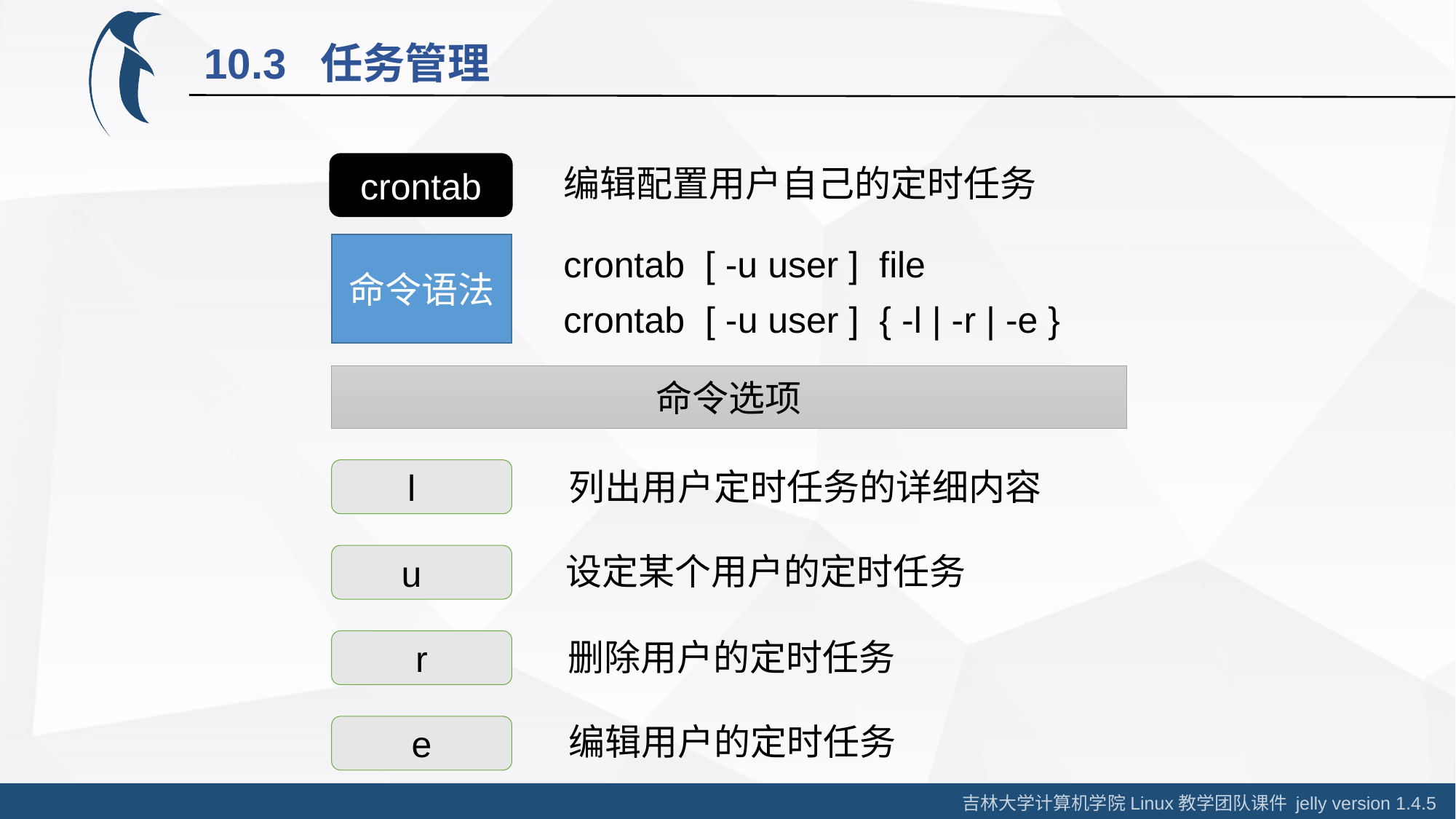

10.3  任务管理
crontab
编辑配置用户自己的定时任务
命令语法
crontab  [ -u user ]  file
crontab  [ -u user ]  { -l | -r | -e }
命令选项
列出用户定时任务的详细内容
l
设定某个用户的定时任务
u
删除用户的定时任务
r
编辑用户的定时任务
e